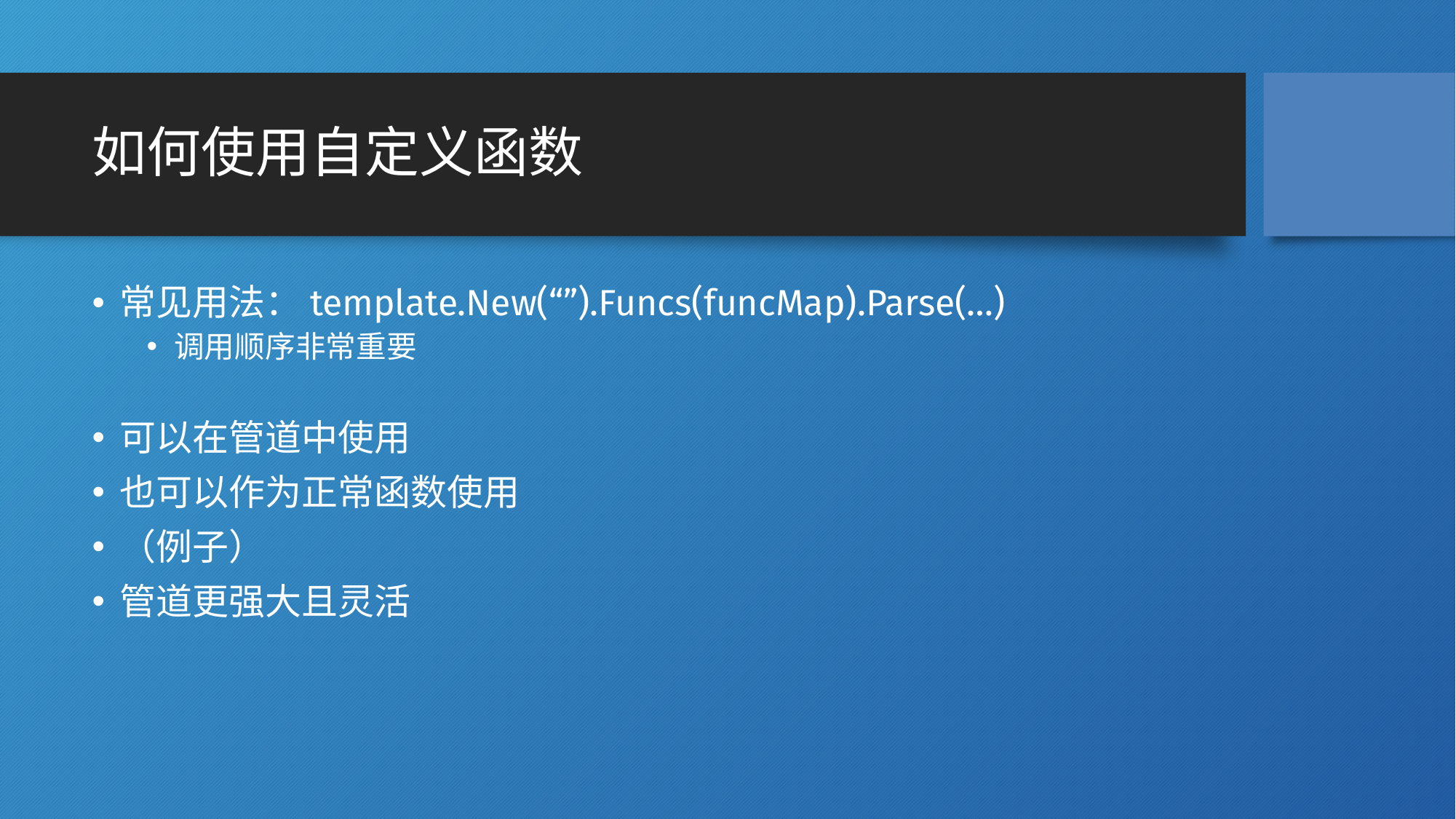

# 如何使用自定义函数
常见用法：template.New(“”).Funcs(funcMap).Parse(…)
调用顺序非常重要

可以在管道中使用
也可以作为正常函数使用
（例子）
管道更强大且灵活